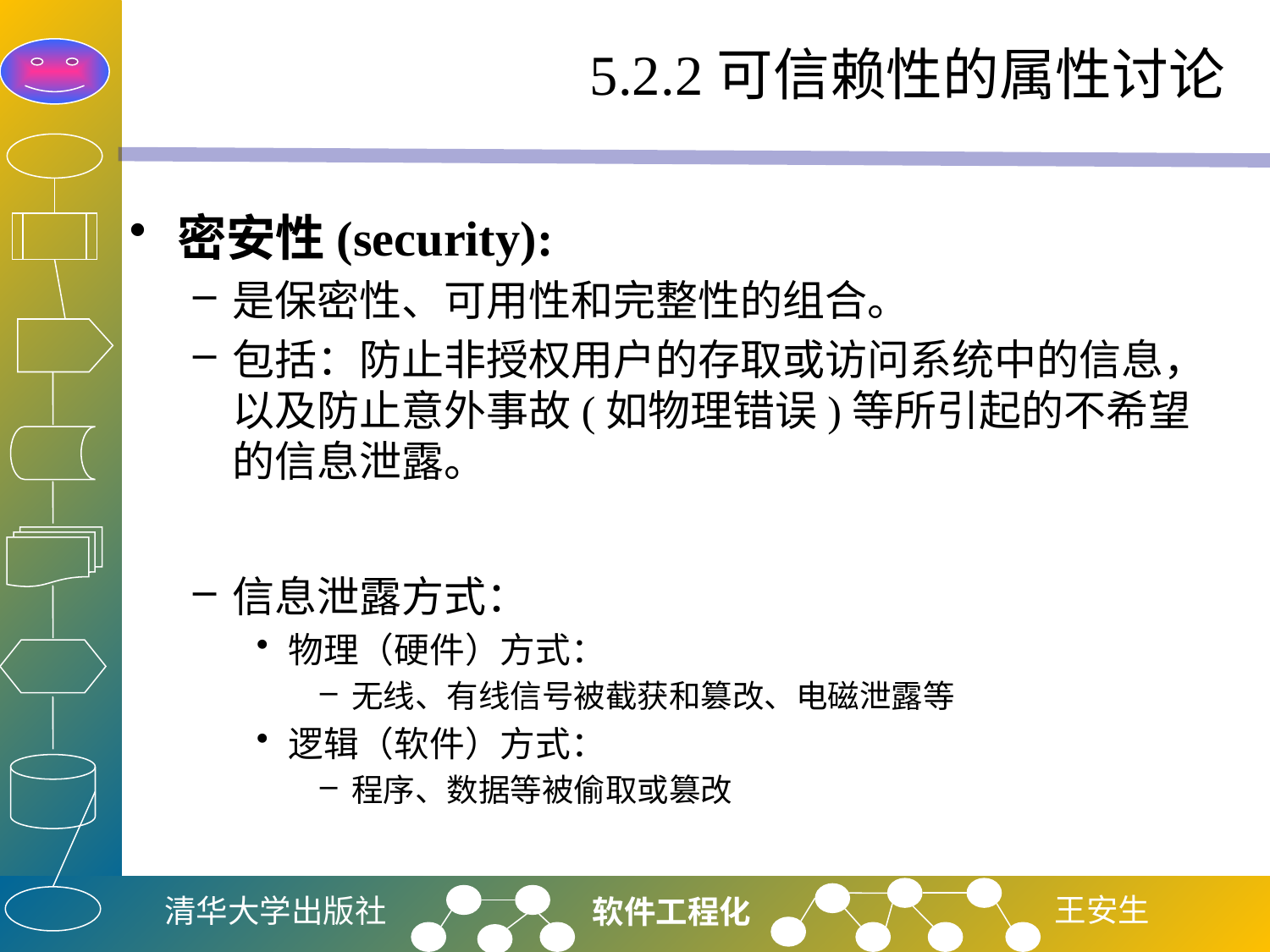

# 5.2.2可信赖性的属性讨论
密安性(security):
是保密性、可用性和完整性的组合。
包括：防止非授权用户的存取或访问系统中的信息，以及防止意外事故(如物理错误)等所引起的不希望的信息泄露。

信息泄露方式：
物理（硬件）方式：
无线、有线信号被截获和篡改、电磁泄露等
逻辑（软件）方式：
程序、数据等被偷取或篡改